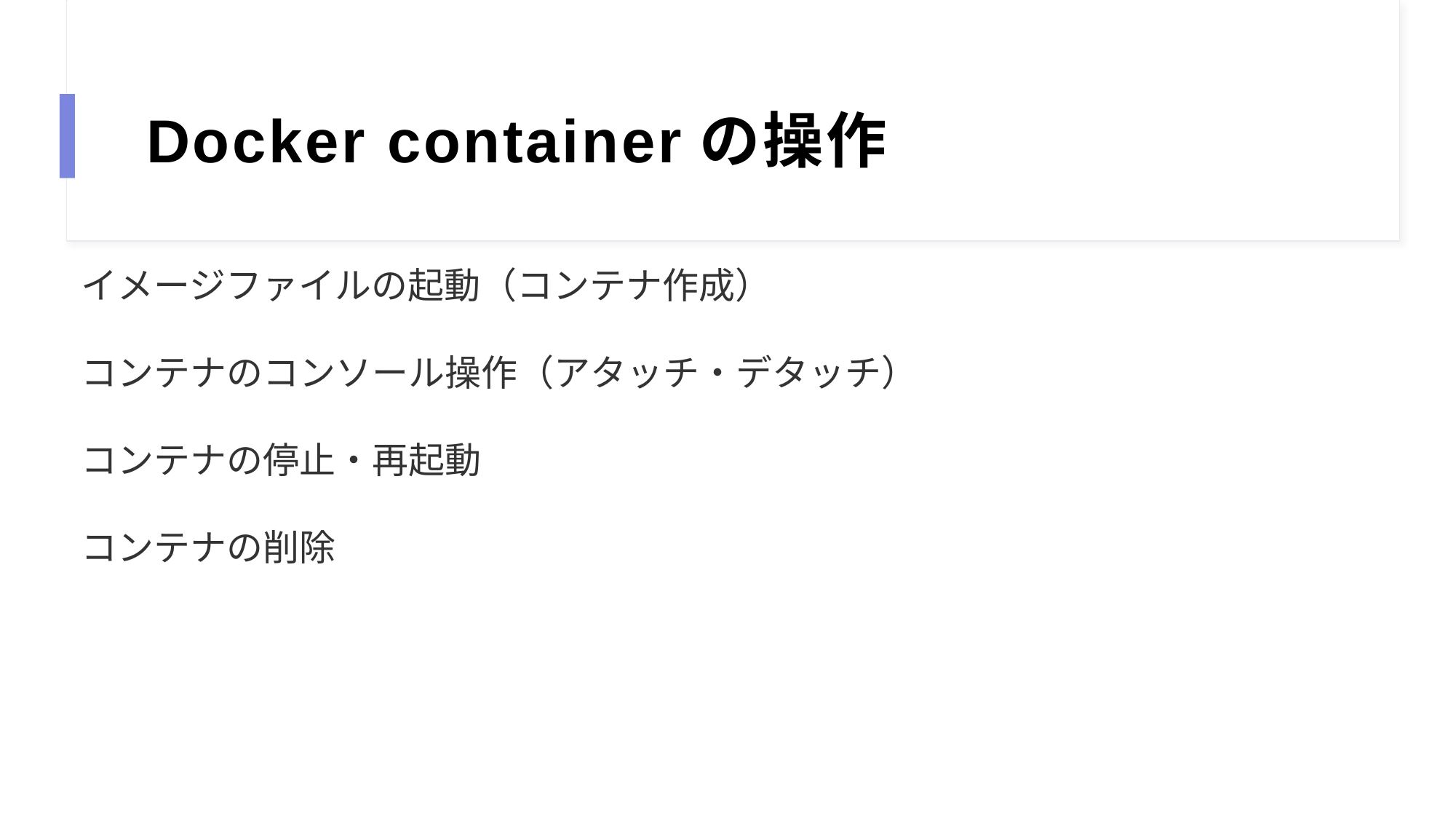

# Docker containerの操作
イメージファイルの起動（コンテナ作成）

コンテナのコンソール操作（アタッチ・デタッチ）

コンテナの停止・再起動

コンテナの削除